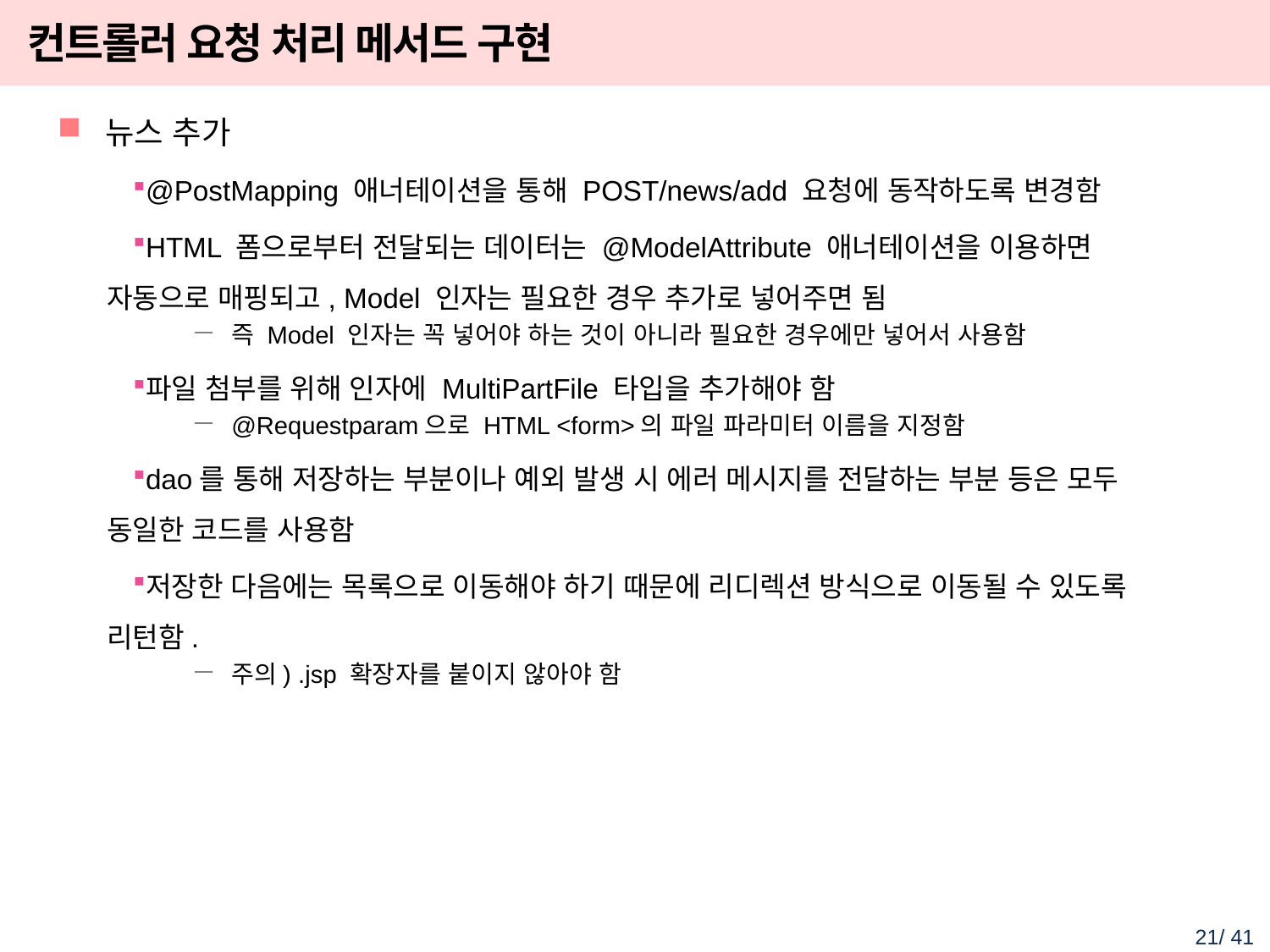

# 컨트롤러 요청 처리 메서드 구현
뉴스 추가
@PostMapping 애너테이션을 통해 POST/news/add 요청에 동작하도록 변경함
HTML 폼으로부터 전달되는 데이터는 @ModelAttribute 애너테이션을 이용하면 자동으로 매핑되고, Model 인자는 필요한 경우 추가로 넣어주면 됨
즉 Model 인자는 꼭 넣어야 하는 것이 아니라 필요한 경우에만 넣어서 사용함
파일 첨부를 위해 인자에 MultiPartFile 타입을 추가해야 함
@Requestparam으로 HTML <form>의 파일 파라미터 이름을 지정함
dao를 통해 저장하는 부분이나 예외 발생 시 에러 메시지를 전달하는 부분 등은 모두 동일한 코드를 사용함
저장한 다음에는 목록으로 이동해야 하기 때문에 리디렉션 방식으로 이동될 수 있도록 리턴함.
주의) .jsp 확장자를 붙이지 않아야 함